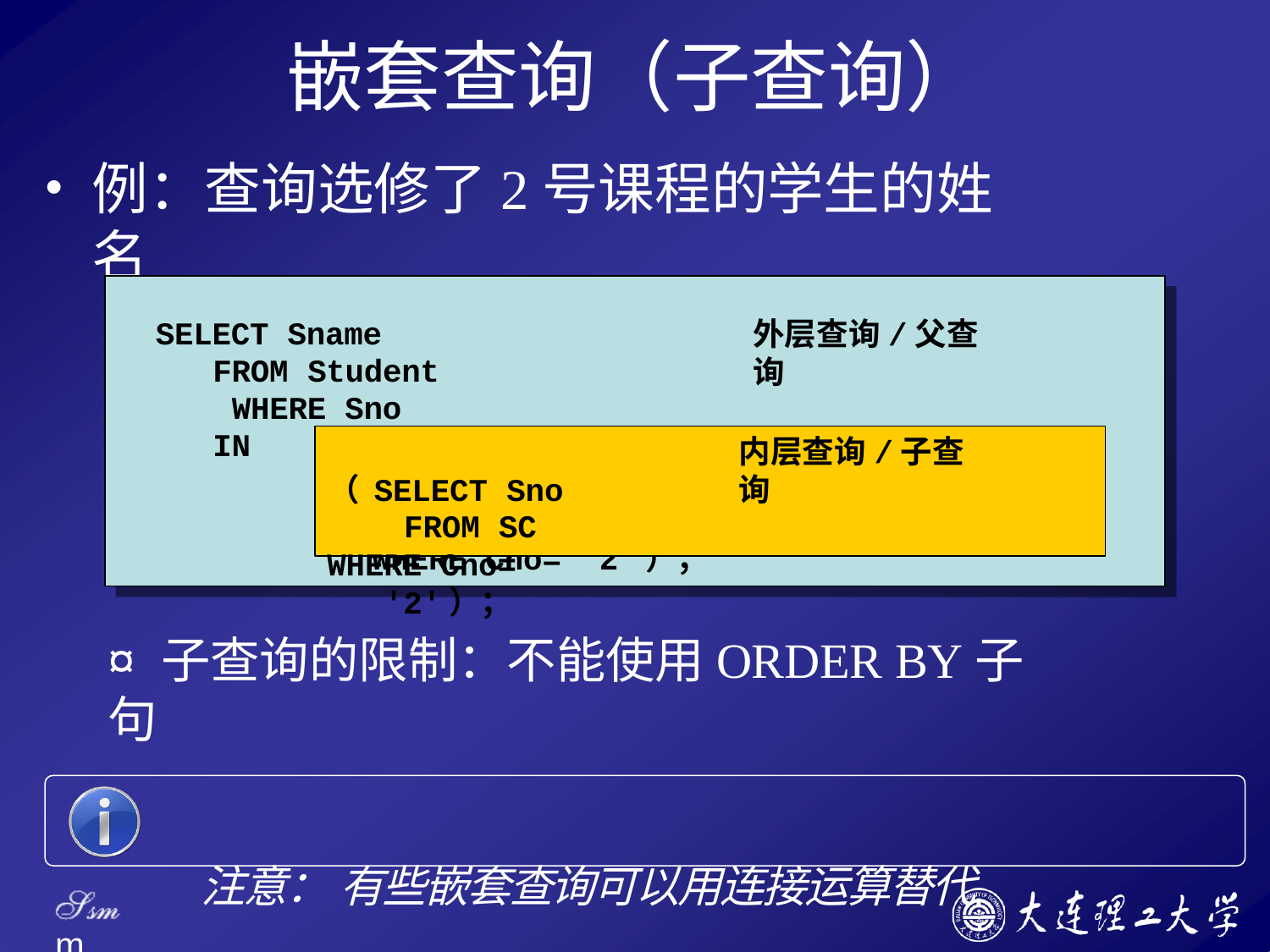

# 嵌套查询（子查询）
例：查询选修了2号课程的学生的姓名

SELECT Sname  FROM Student  WHERE Sno IN
（ SELECT Sno  FROM SC
WHERE Cno= '2'）；
外层查询/父查询

内层查询/子查询
（ SELECT Sno	内层查询/子查询
FROM SC
WHERE Cno= '2'）；
¤ 子查询的限制：不能使用ORDER BY子句

注意： 有些嵌套查询可以用连接运算替代

Ssm